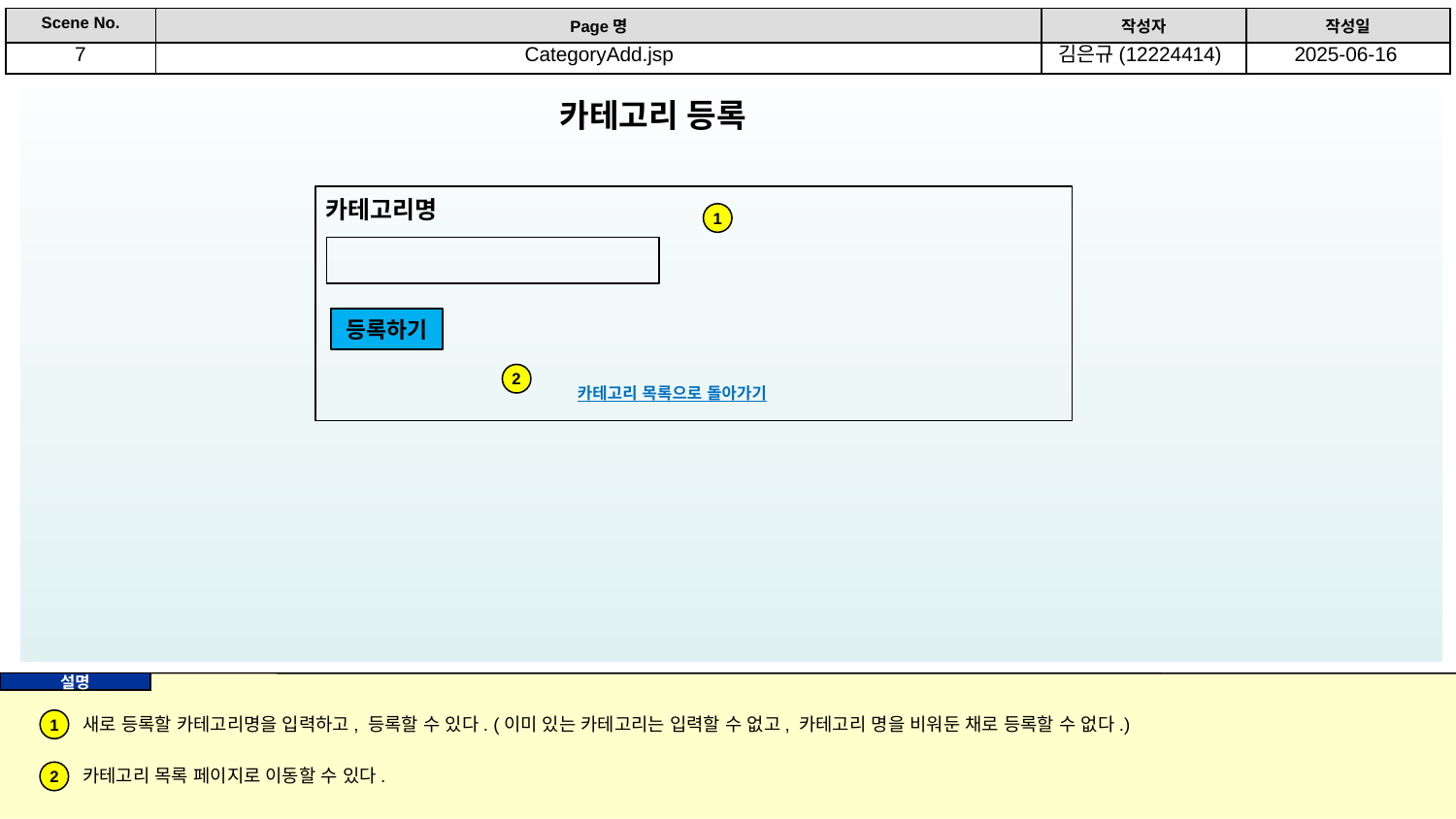

7
CategoryAdd.jsp
김은규(12224414)
2025-06-16
			         카테고리 등록

		카테고리명

1

등록하기
2
카테고리 목록으로 돌아가기
새로 등록할 카테고리명을 입력하고, 등록할 수 있다. (이미 있는 카테고리는 입력할 수 없고, 카테고리 명을 비워둔 채로 등록할 수 없다.)

카테고리 목록 페이지로 이동할 수 있다.
1
2